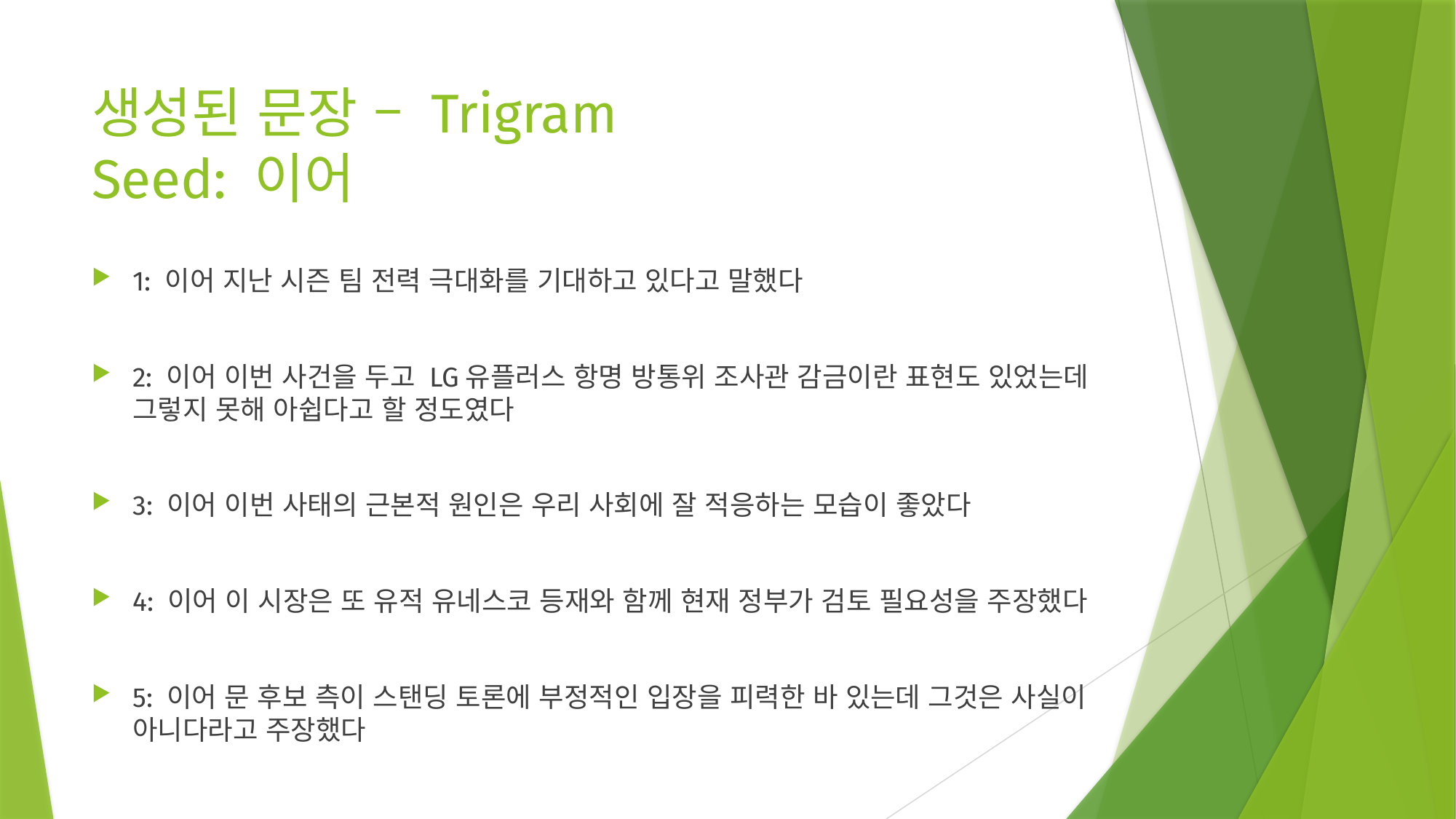

# 생성된 문장 – Trigram Seed: 이어
1: 이어 지난 시즌 팀 전력 극대화를 기대하고 있다고 말했다

2: 이어 이번 사건을 두고 LG유플러스 항명 방통위 조사관 감금이란 표현도 있었는데 그렇지 못해 아쉽다고 할 정도였다

3: 이어 이번 사태의 근본적 원인은 우리 사회에 잘 적응하는 모습이 좋았다

4: 이어 이 시장은 또 유적 유네스코 등재와 함께 현재 정부가 검토 필요성을 주장했다

5: 이어 문 후보 측이 스탠딩 토론에 부정적인 입장을 피력한 바 있는데 그것은 사실이 아니다라고 주장했다